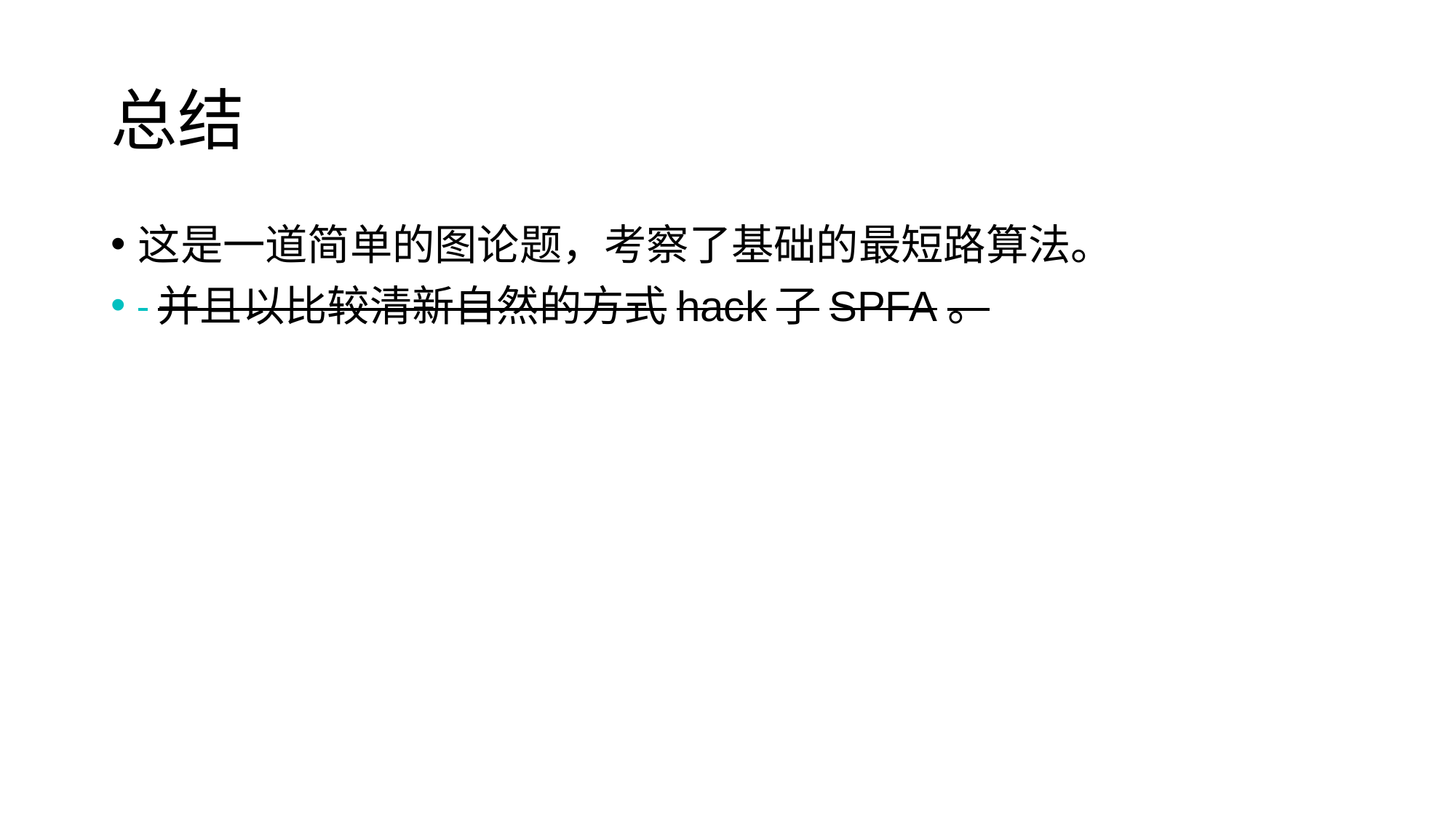

# 总结
这是一道简单的图论题，考察了基础的最短路算法。
 并且以比较清新自然的方式hack了SPFA。